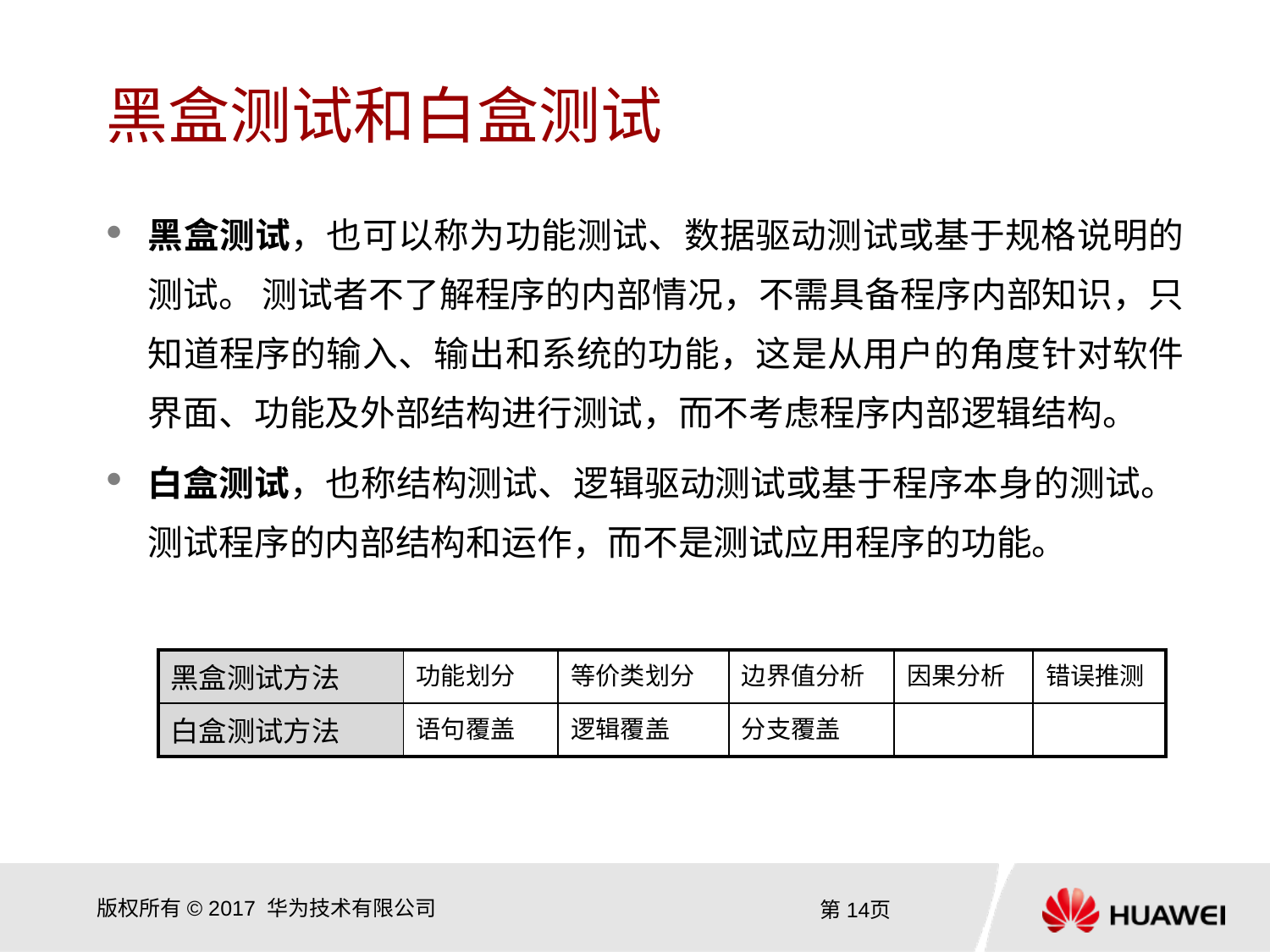

# 黑盒测试和白盒测试
黑盒测试，也可以称为功能测试、数据驱动测试或基于规格说明的测试。 测试者不了解程序的内部情况，不需具备程序内部知识，只知道程序的输入、输出和系统的功能，这是从用户的角度针对软件界面、功能及外部结构进行测试，而不考虑程序内部逻辑结构。
白盒测试，也称结构测试、逻辑驱动测试或基于程序本身的测试。 测试程序的内部结构和运作，而不是测试应用程序的功能。
| 黑盒测试方法 | 功能划分 | 等价类划分 | 边界值分析 | 因果分析 | 错误推测 |
| --- | --- | --- | --- | --- | --- |
| 白盒测试方法 | 语句覆盖 | 逻辑覆盖 | 分支覆盖 |  |  |